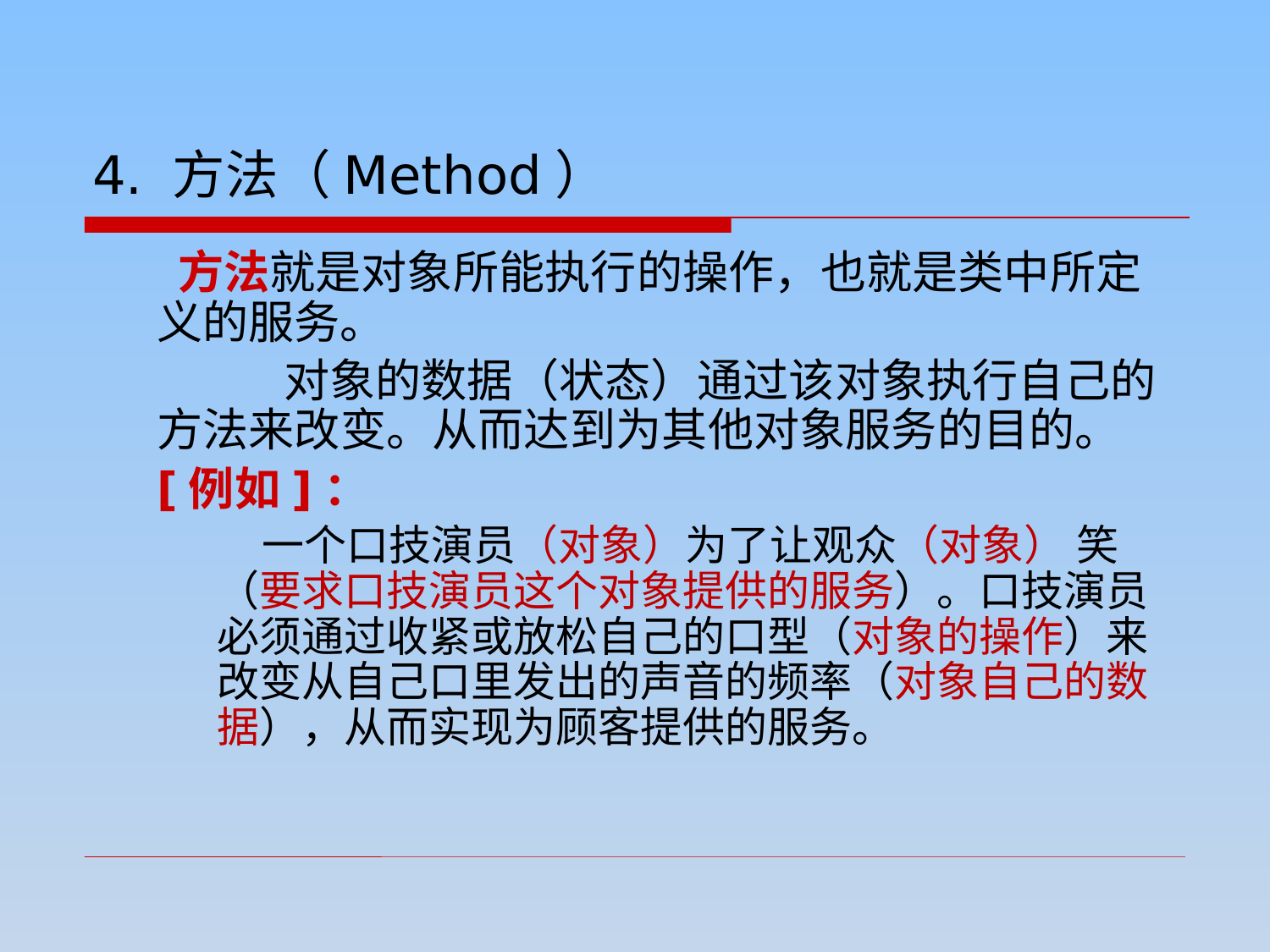

4. 方法（Method）
        方法就是对象所能执行的操作，也就是类中所定义的服务。
		对象的数据（状态）通过该对象执行自己的方法来改变。从而达到为其他对象服务的目的。
[例如]：
          一个口技演员（对象）为了让观众（对象） 笑（要求口技演员这个对象提供的服务）。口技演员必须通过收紧或放松自己的口型（对象的操作）来改变从自己口里发出的声音的频率（对象自己的数据），从而实现为顾客提供的服务。